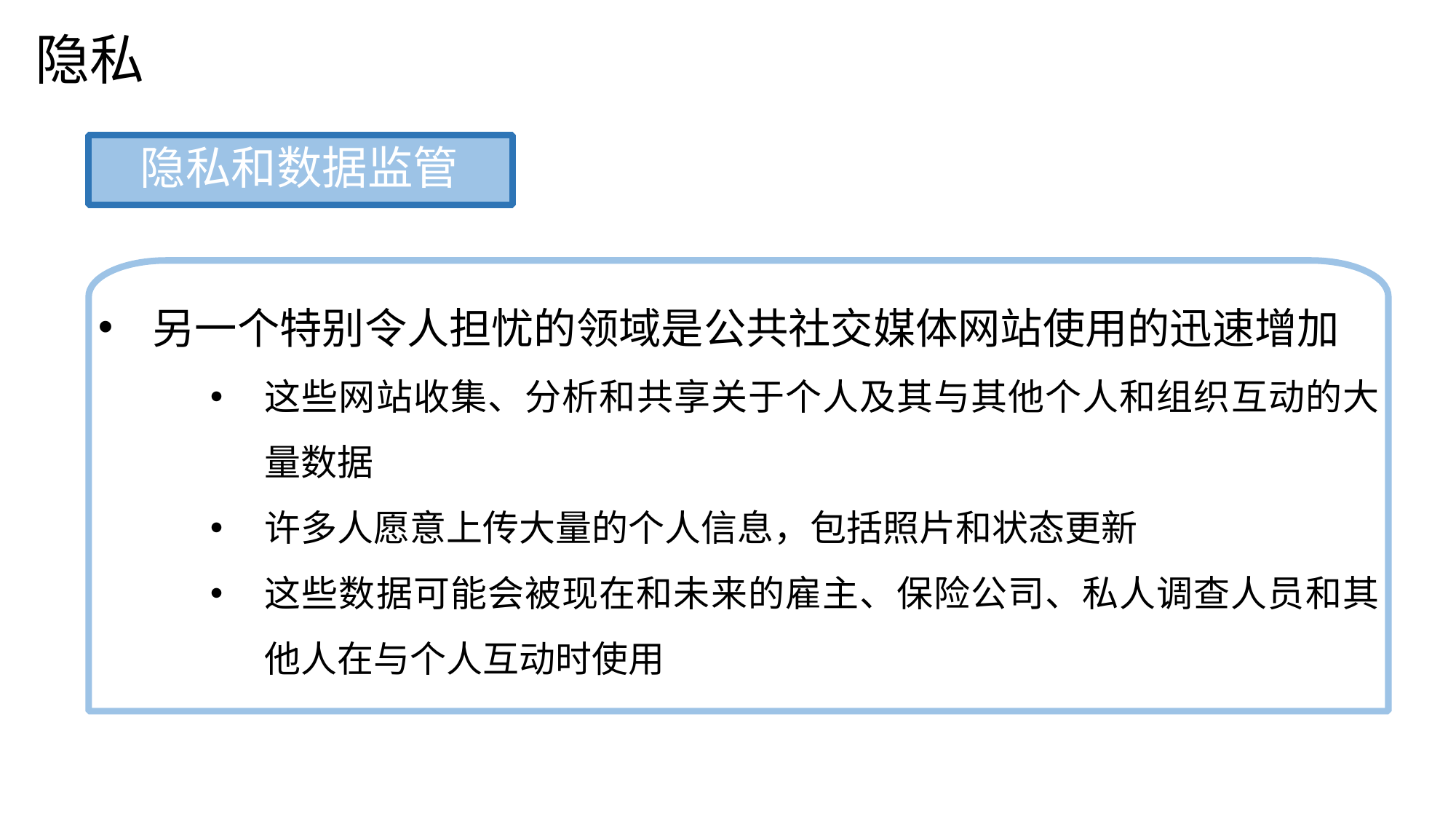

隐私

隐私和数据监管
另一个特别令人担忧的领域是公共社交媒体网站使用的迅速增加
这些网站收集、分析和共享关于个人及其与其他个人和组织互动的大量数据
许多人愿意上传大量的个人信息，包括照片和状态更新
这些数据可能会被现在和未来的雇主、保险公司、私人调查人员和其他人在与个人互动时使用